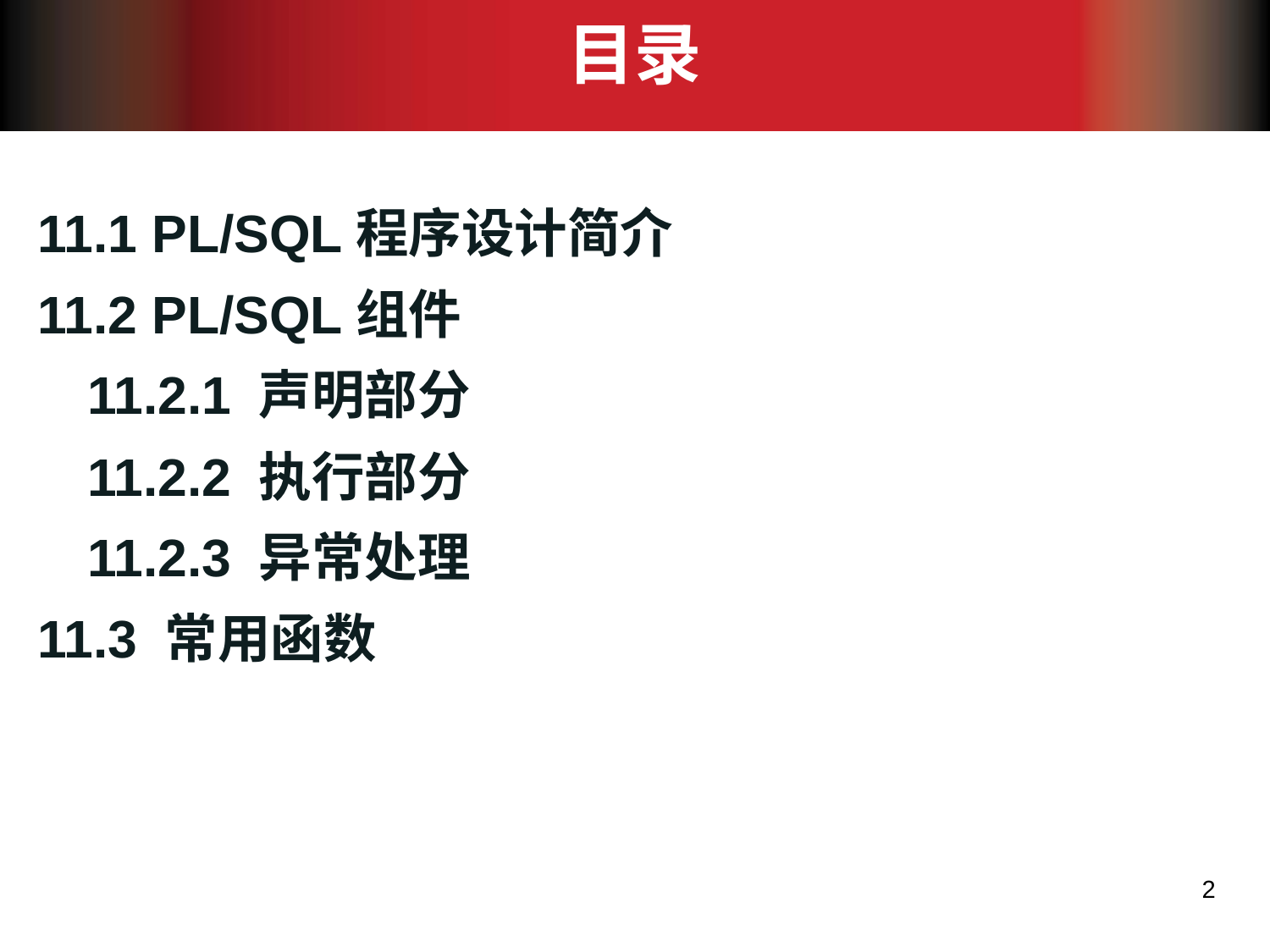

目录
11.1 PL/SQL程序设计简介
11.2 PL/SQL组件
11.2.1 声明部分
11.2.2 执行部分
11.2.3 异常处理
11.3 常用函数

2